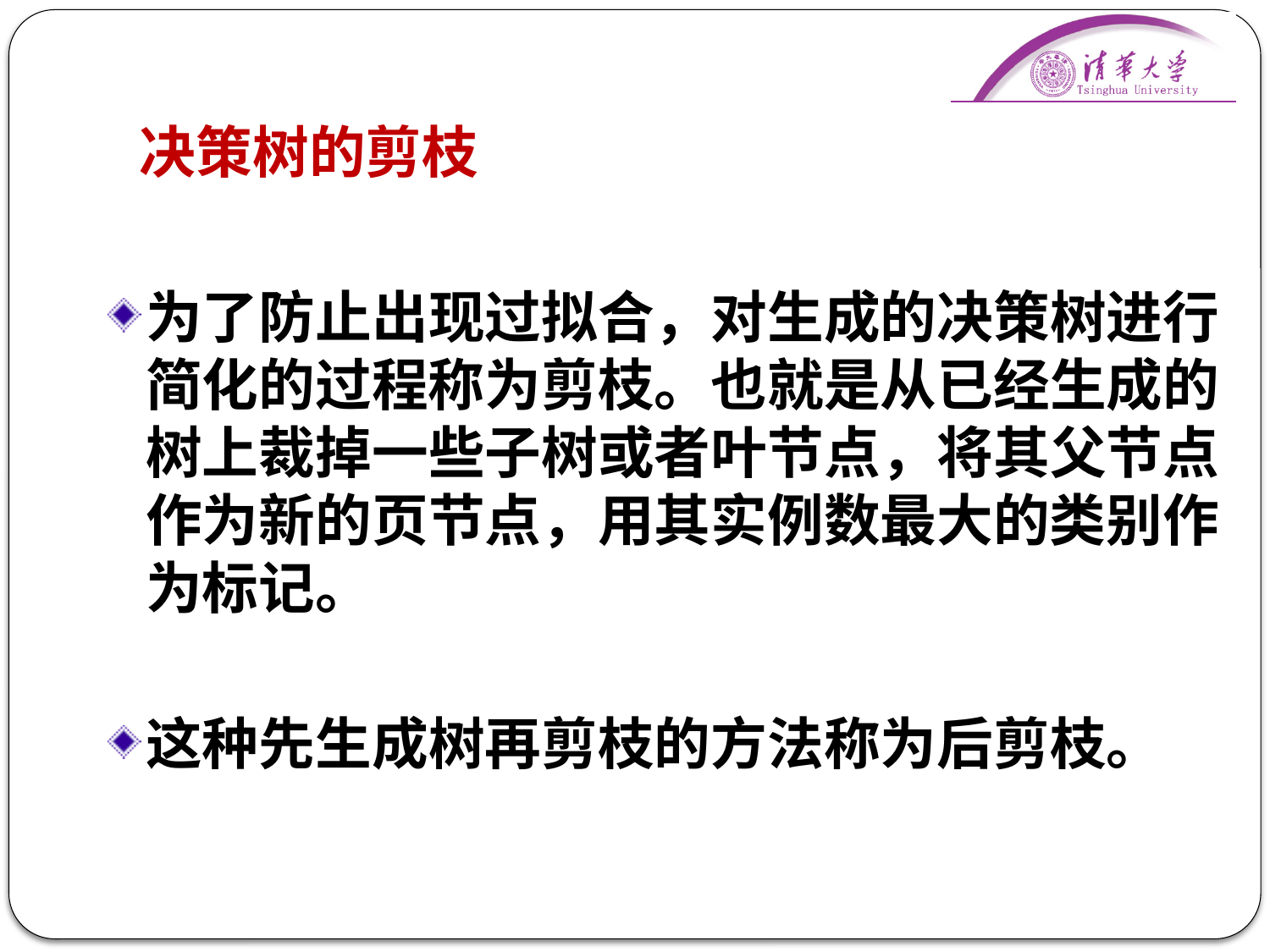

# 决策树的剪枝
为了防止出现过拟合，对生成的决策树进行简化的过程称为剪枝。也就是从已经生成的树上裁掉一些子树或者叶节点，将其父节点作为新的页节点，用其实例数最大的类别作为标记。

这种先生成树再剪枝的方法称为后剪枝。
85